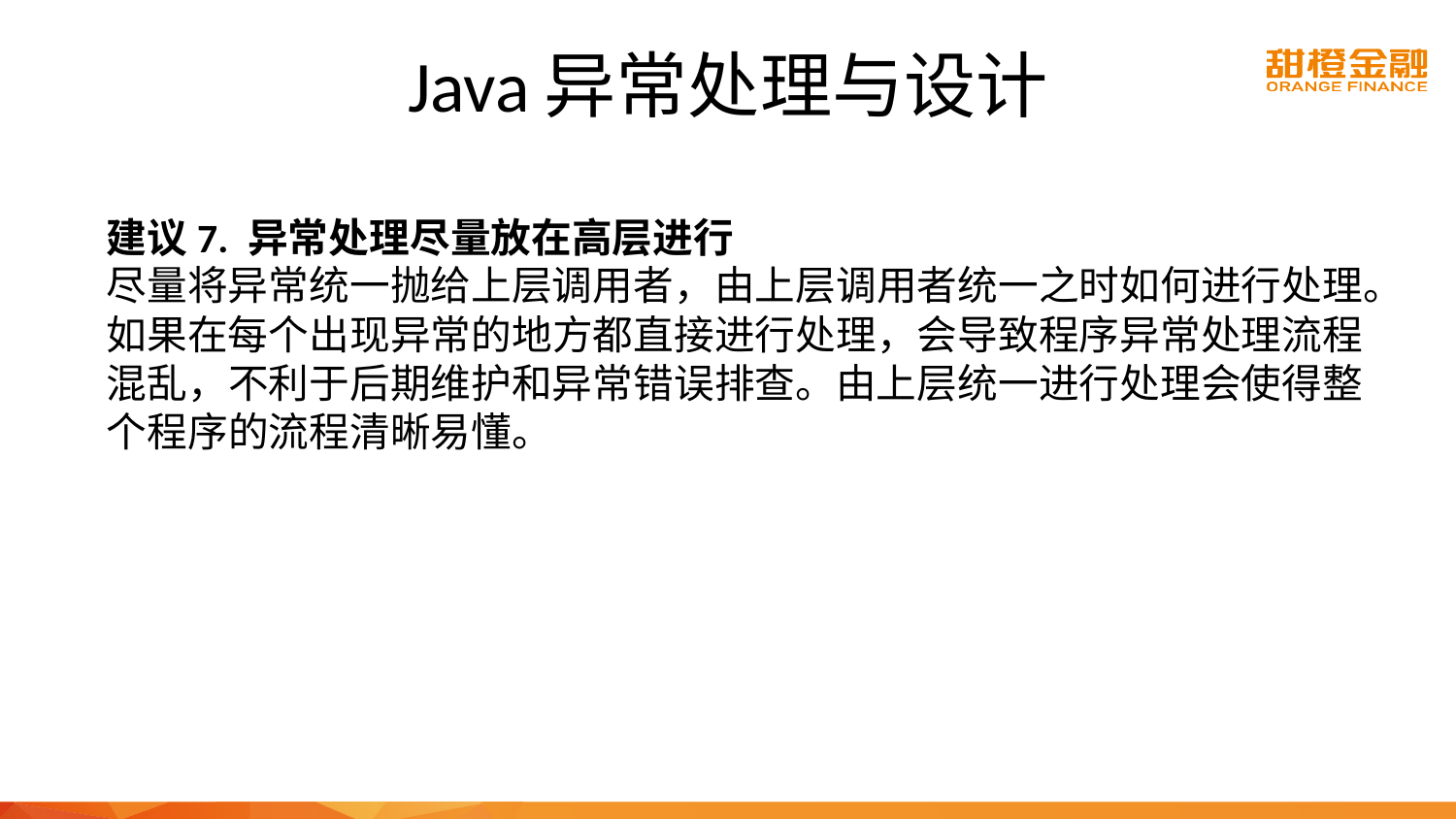

# Java异常处理与设计
建议7. 异常处理尽量放在高层进行
尽量将异常统一抛给上层调用者，由上层调用者统一之时如何进行处理。如果在每个出现异常的地方都直接进行处理，会导致程序异常处理流程混乱，不利于后期维护和异常错误排查。由上层统一进行处理会使得整个程序的流程清晰易懂。